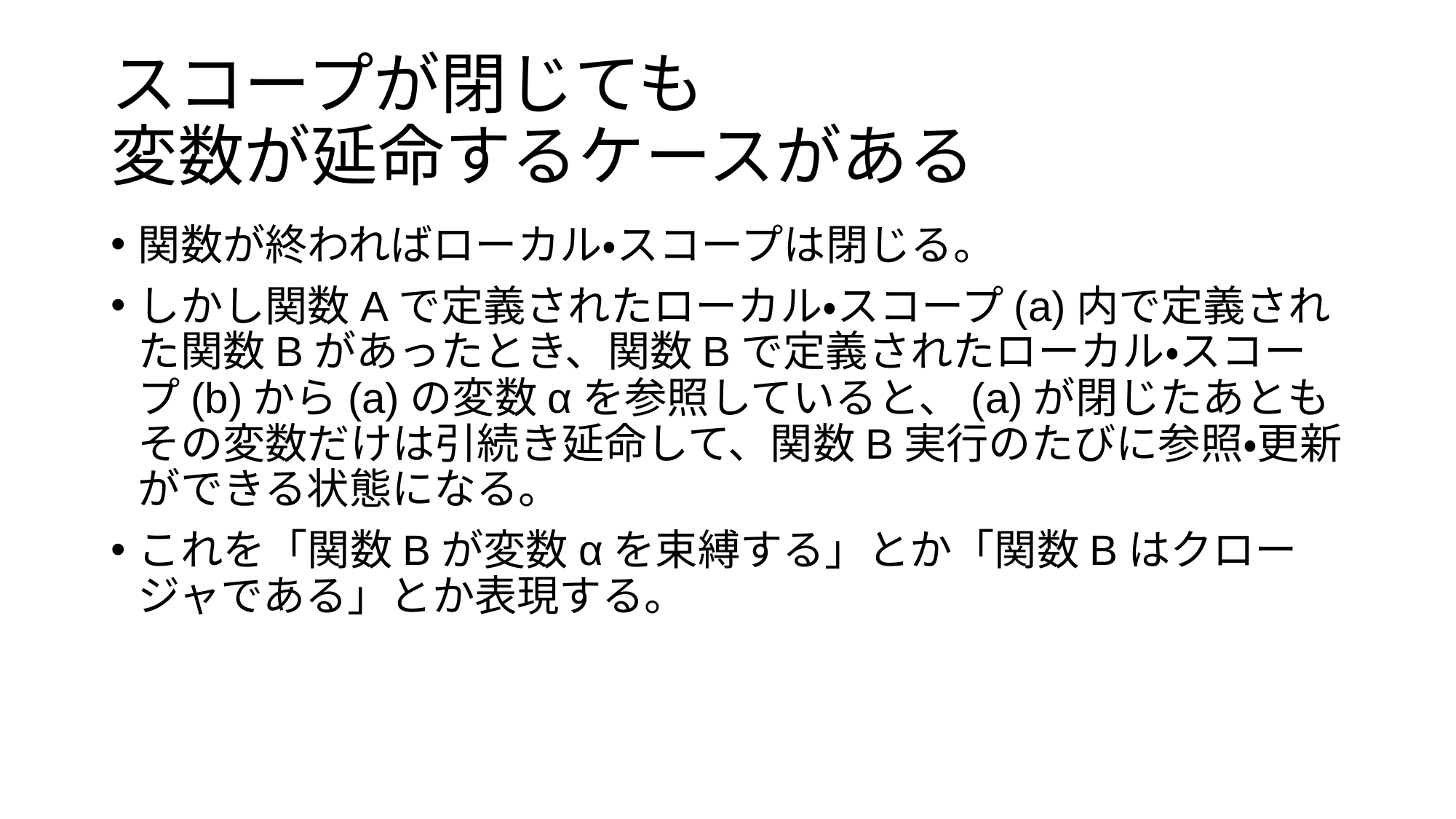

# スコープが閉じても 変数が延命するケースがある
関数が終わればローカル・スコープは閉じる。
しかし関数Aで定義されたローカル・スコープ(a)内で定義された関数Bがあったとき、関数Bで定義されたローカル・スコープ(b)から(a)の変数αを参照していると、(a)が閉じたあともその変数だけは引続き延命して、関数B実行のたびに参照・更新ができる状態になる。
これを「関数Bが変数αを束縛する」とか「関数Bはクロージャである」とか表現する。